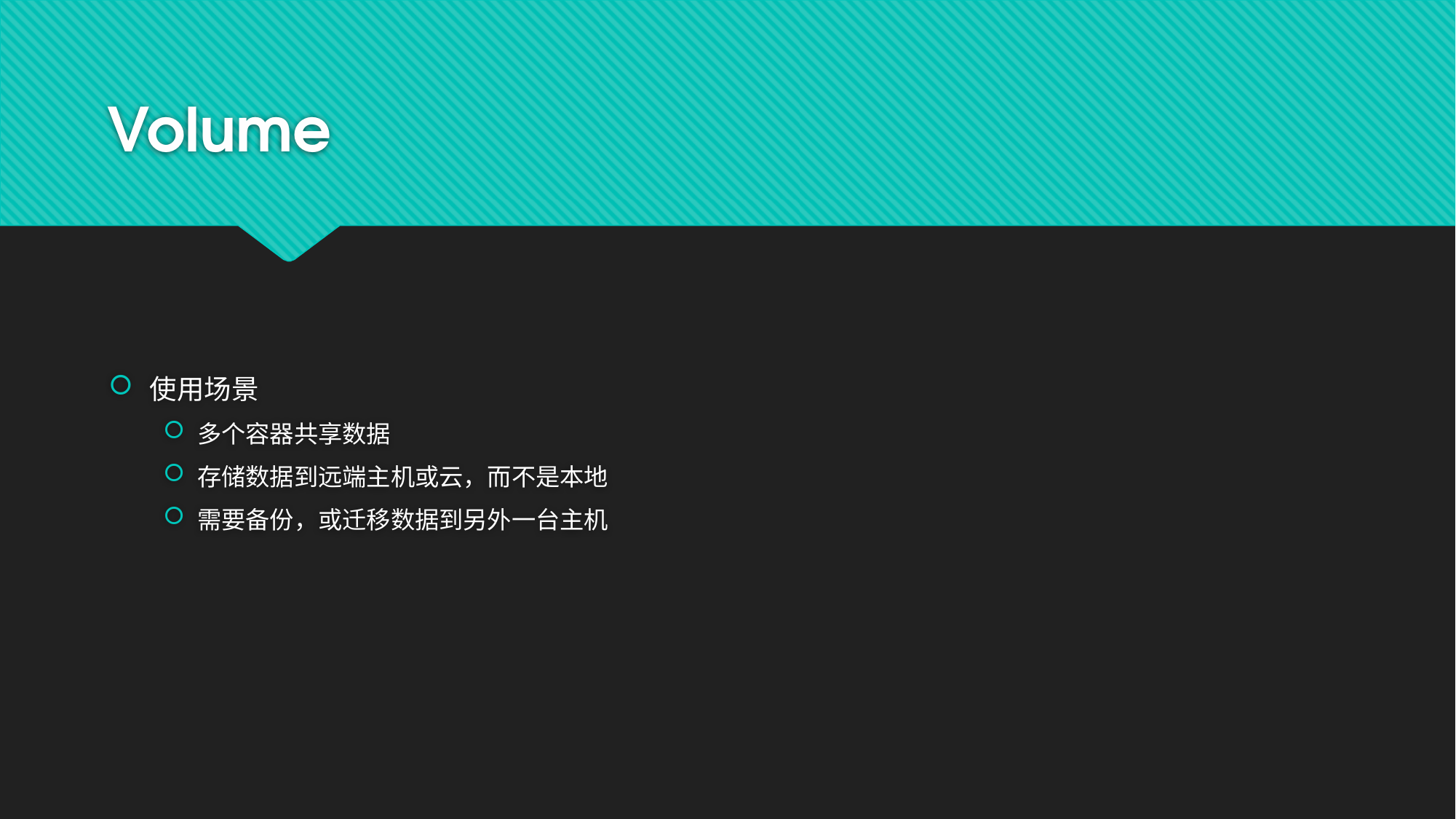

# Volume
使用场景
多个容器共享数据
存储数据到远端主机或云，而不是本地
需要备份，或迁移数据到另外一台主机